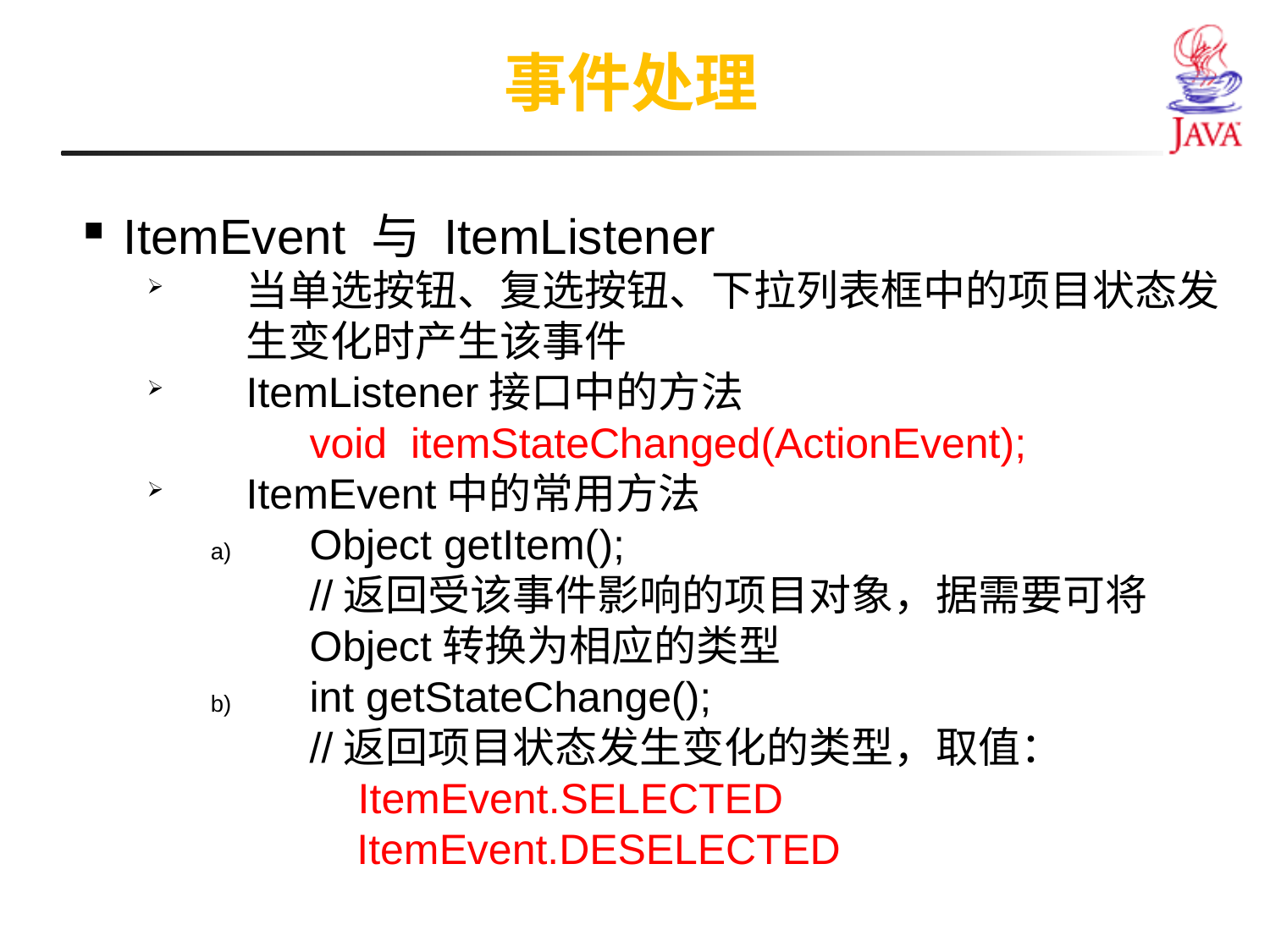

事件处理
ItemEvent 与 ItemListener
当单选按钮、复选按钮、下拉列表框中的项目状态发生变化时产生该事件
ItemListener接口中的方法
	void  itemStateChanged(ActionEvent);
ItemEvent中的常用方法
Object getItem();
//返回受该事件影响的项目对象，据需要可将Object转换为相应的类型
int getStateChange();
//返回项目状态发生变化的类型，取值：
    ItemEvent.SELECTED
    ItemEvent.DESELECTED